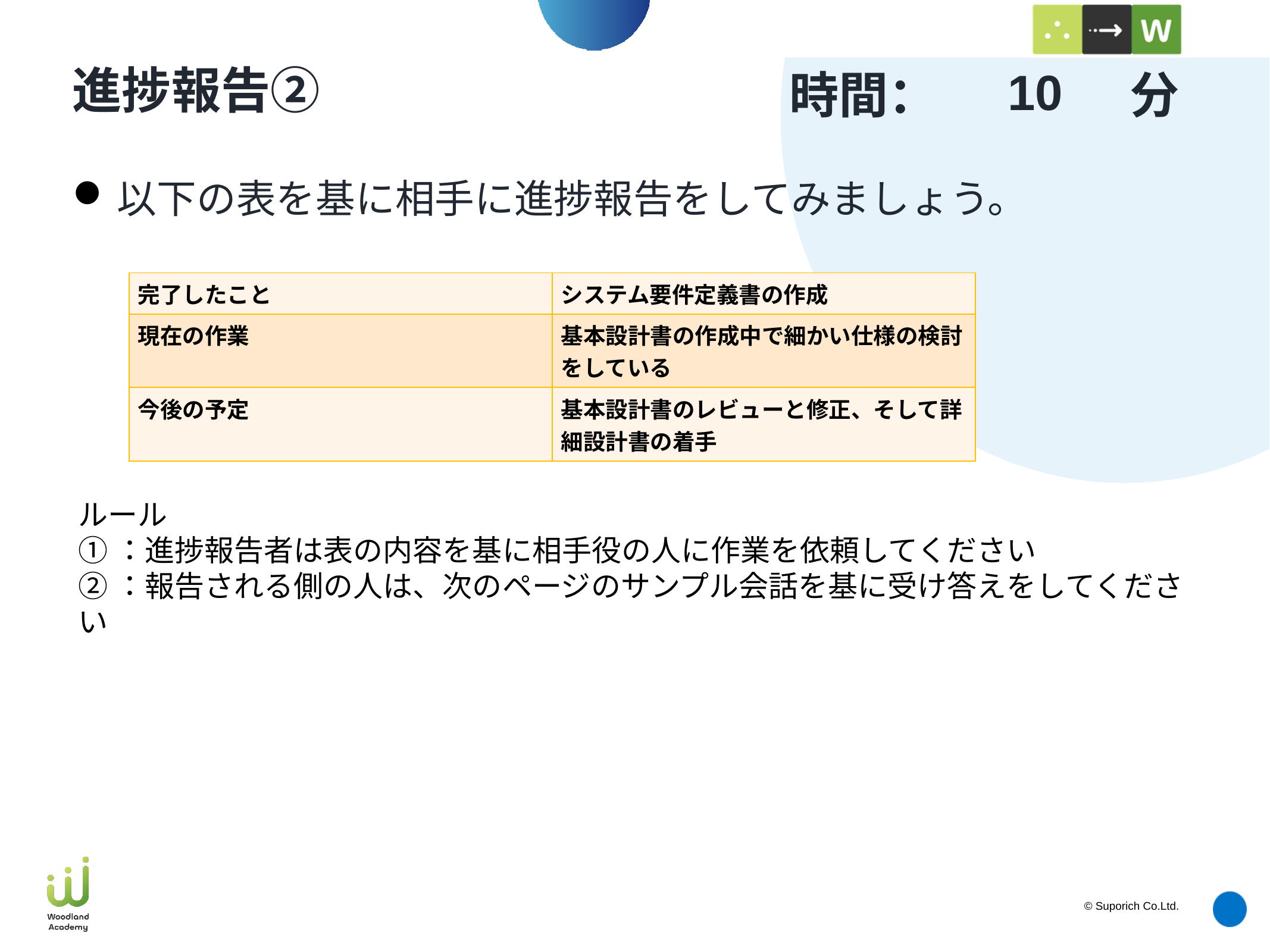

10
# 進捗報告②
以下の表を基に相手に進捗報告をしてみましょう。
| 完了したこと | システム要件定義書の作成 |
| --- | --- |
| 現在の作業 | 基本設計書の作成中で細かい仕様の検討をしている |
| 今後の予定 | 基本設計書のレビューと修正、そして詳細設計書の着手 |
ルール
①：進捗報告者は表の内容を基に相手役の人に作業を依頼してください
②：報告される側の人は、次のページのサンプル会話を基に受け答えをしてください